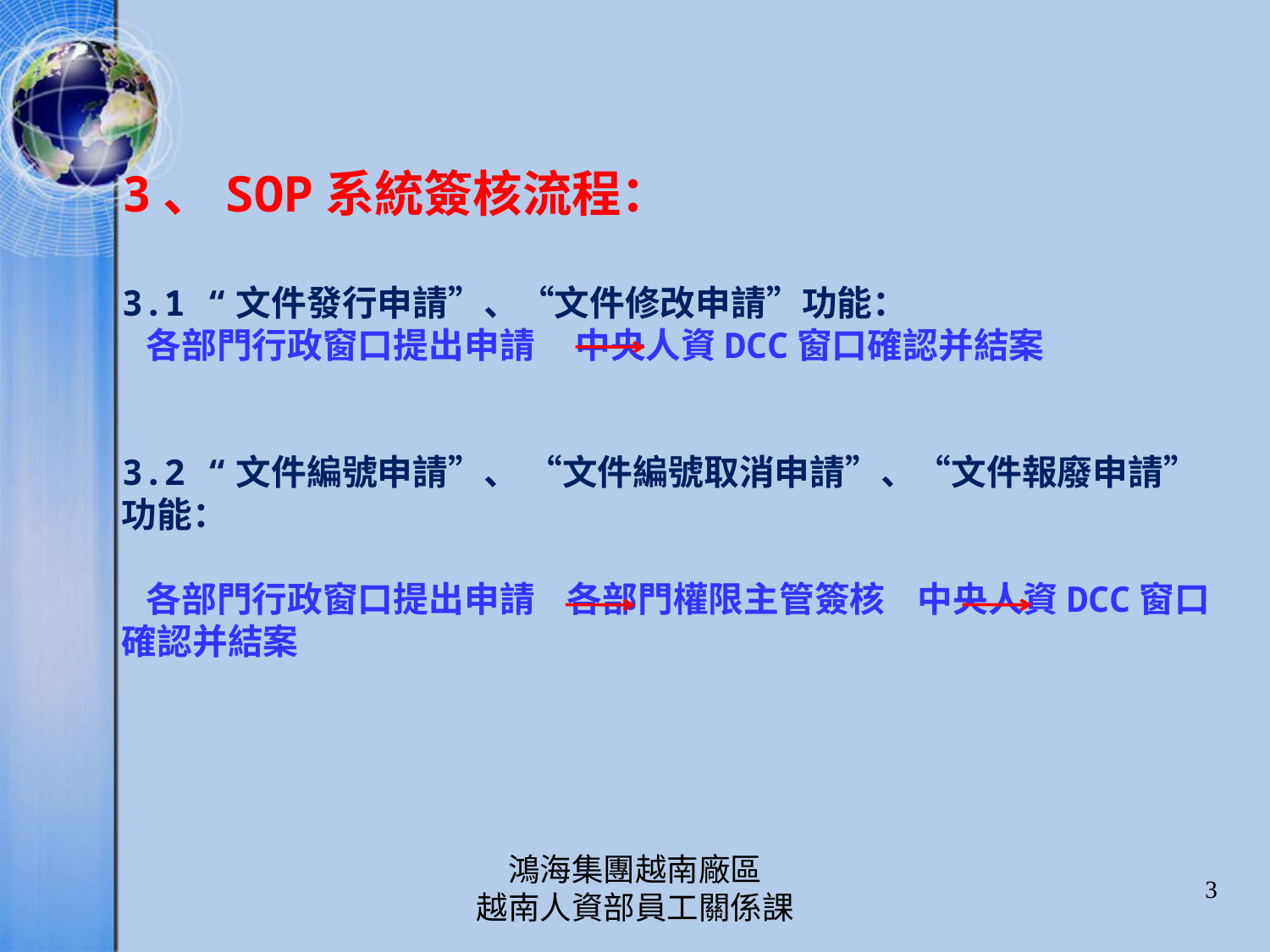

# 3、SOP系統簽核流程： 3.1 “文件發行申請”、“文件修改申請”功能： 各部門行政窗口提出申請     中央人資DCC窗口確認并結案 3.2 “文件編號申請”、 “文件編號取消申請”、“文件報廢申請”功能： 各部門行政窗口提出申請    各部門權限主管簽核    中央人資DCC窗口確認并結案
鴻海集團越南廠區
越南人資部員工關係課
3